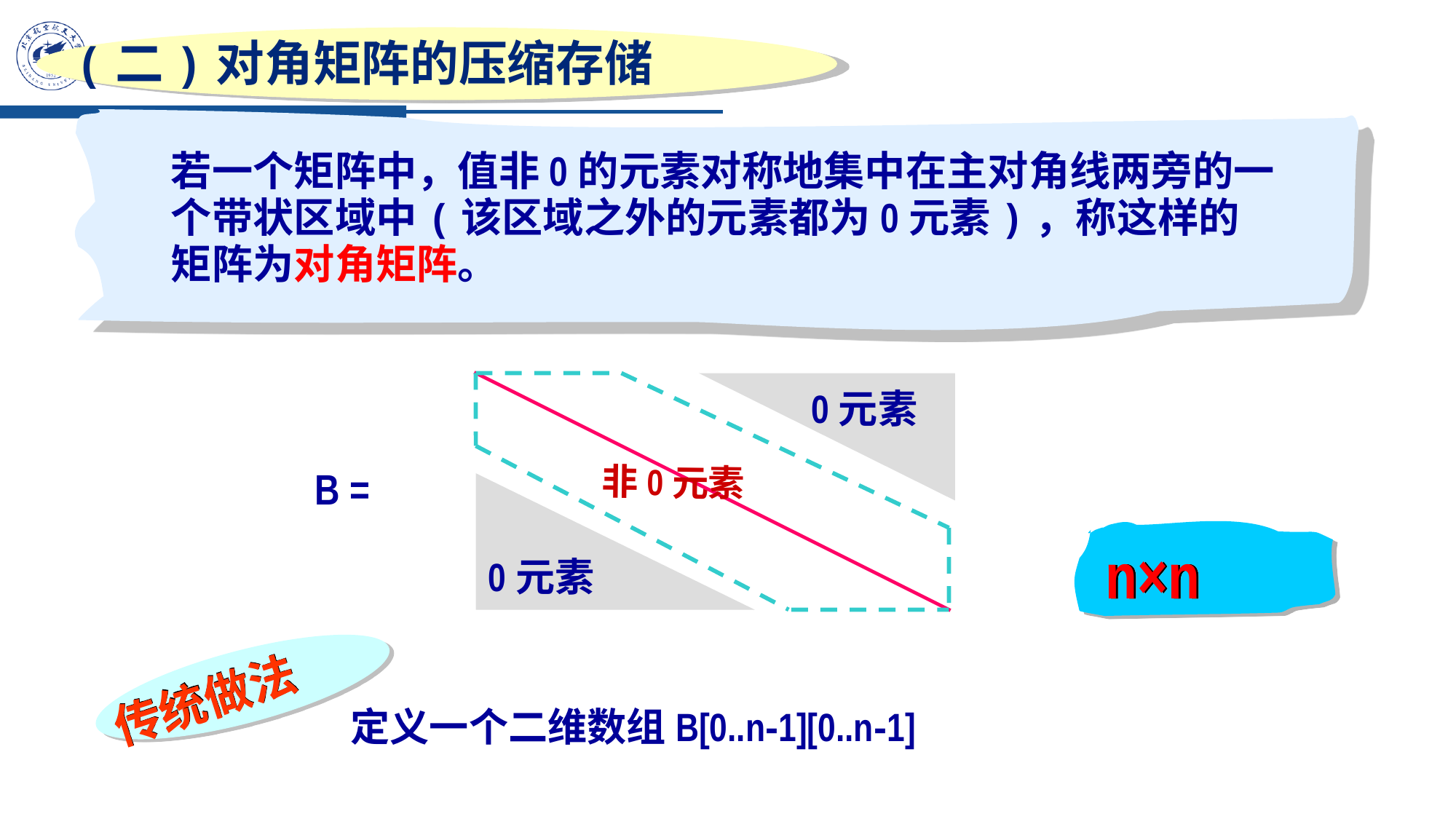

(二)对角矩阵的压缩存储

若一个矩阵中，值非0的元素对称地集中在主对角线两旁的一个带状区域中(该区域之外的元素都为0元素)，称这样的矩阵为对角矩阵。

0元素

非0元素
B =

0元素

n×n
传统做法

定义一个二维数组B[0..n-1][0..n-1]